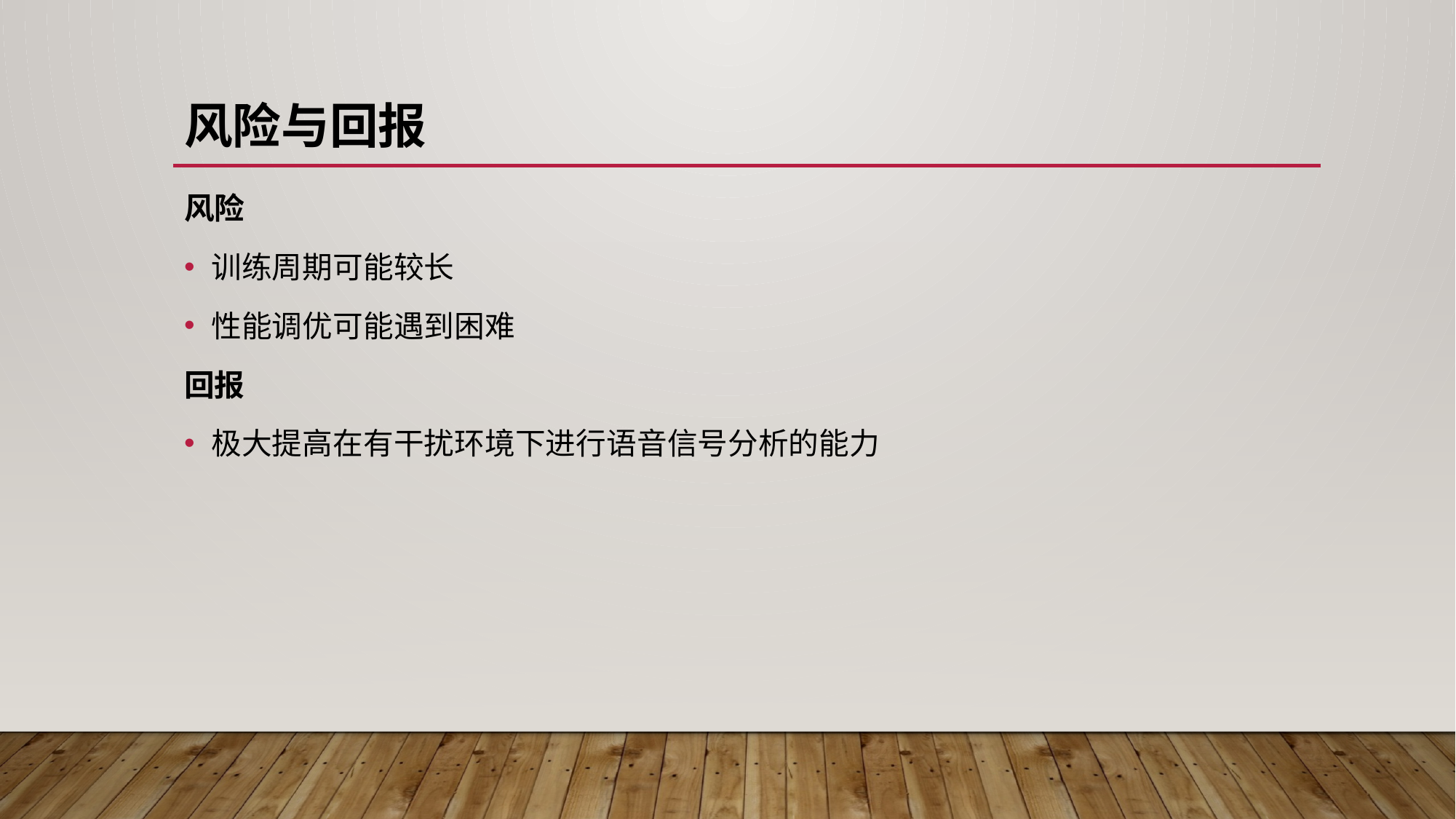

# 风险与回报
风险
训练周期可能较长
性能调优可能遇到困难
回报
极大提高在有干扰环境下进行语音信号分析的能力